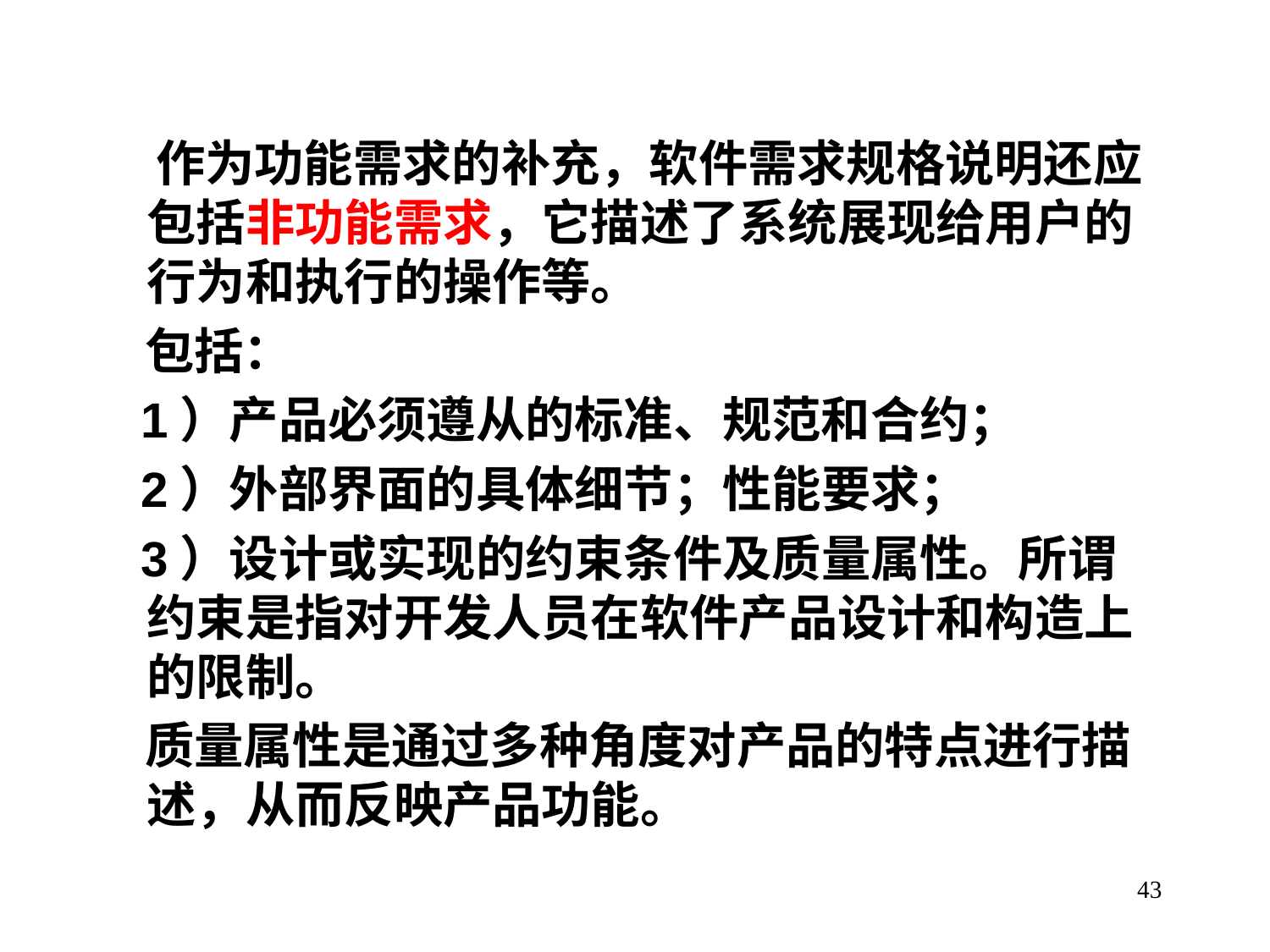

# 作为功能需求的补充，软件需求规格说明还应包括非功能需求，它描述了系统展现给用户的行为和执行的操作等。
   包括：
   1）产品必须遵从的标准、规范和合约；
   2）外部界面的具体细节；性能要求；
   3）设计或实现的约束条件及质量属性。所谓约束是指对开发人员在软件产品设计和构造上的限制。
   质量属性是通过多种角度对产品的特点进行描述，从而反映产品功能。

43